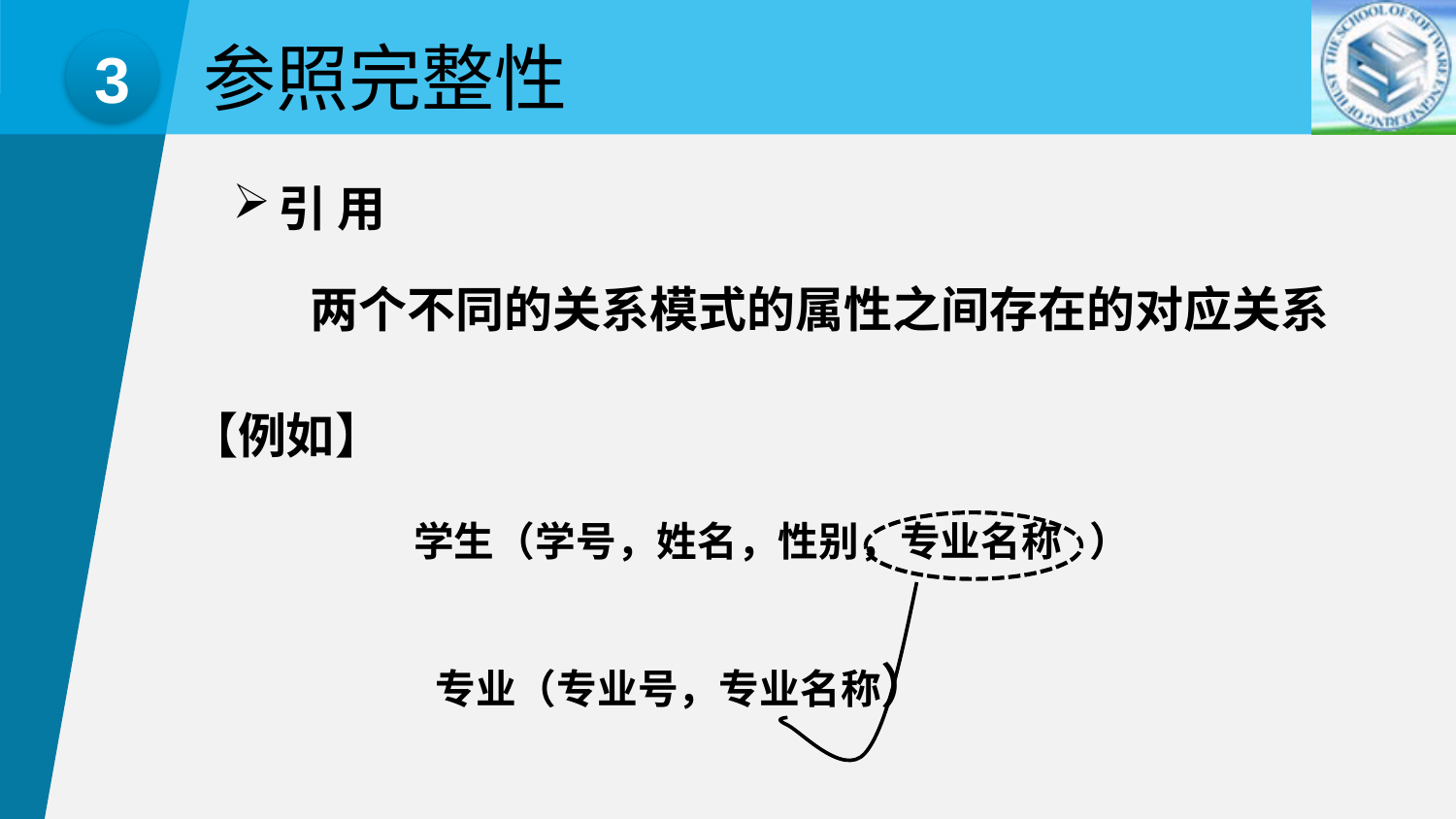

参照完整性
3
引 用
两个不同的关系模式的属性之间存在的对应关系
【例如】
学生（学号，姓名，性别，专业名称   ）

专业（专业号，专业名称）